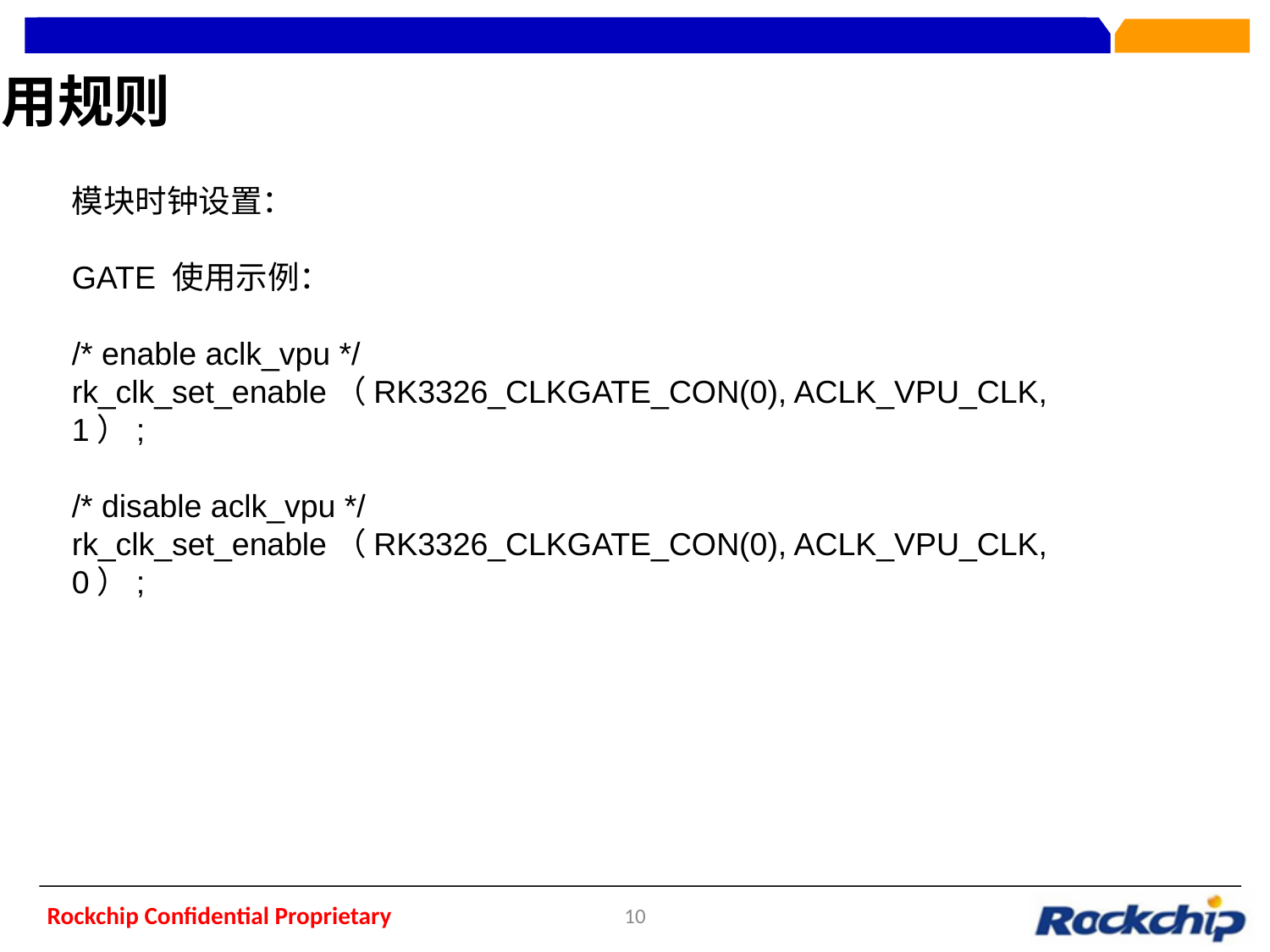

使用规则

模块时钟设置：

GATE 使用示例：

/* enable aclk_vpu */
rk_clk_set_enable（RK3326_CLKGATE_CON(0), ACLK_VPU_CLK, 1）;

/* disable aclk_vpu */
rk_clk_set_enable（RK3326_CLKGATE_CON(0), ACLK_VPU_CLK, 0）;